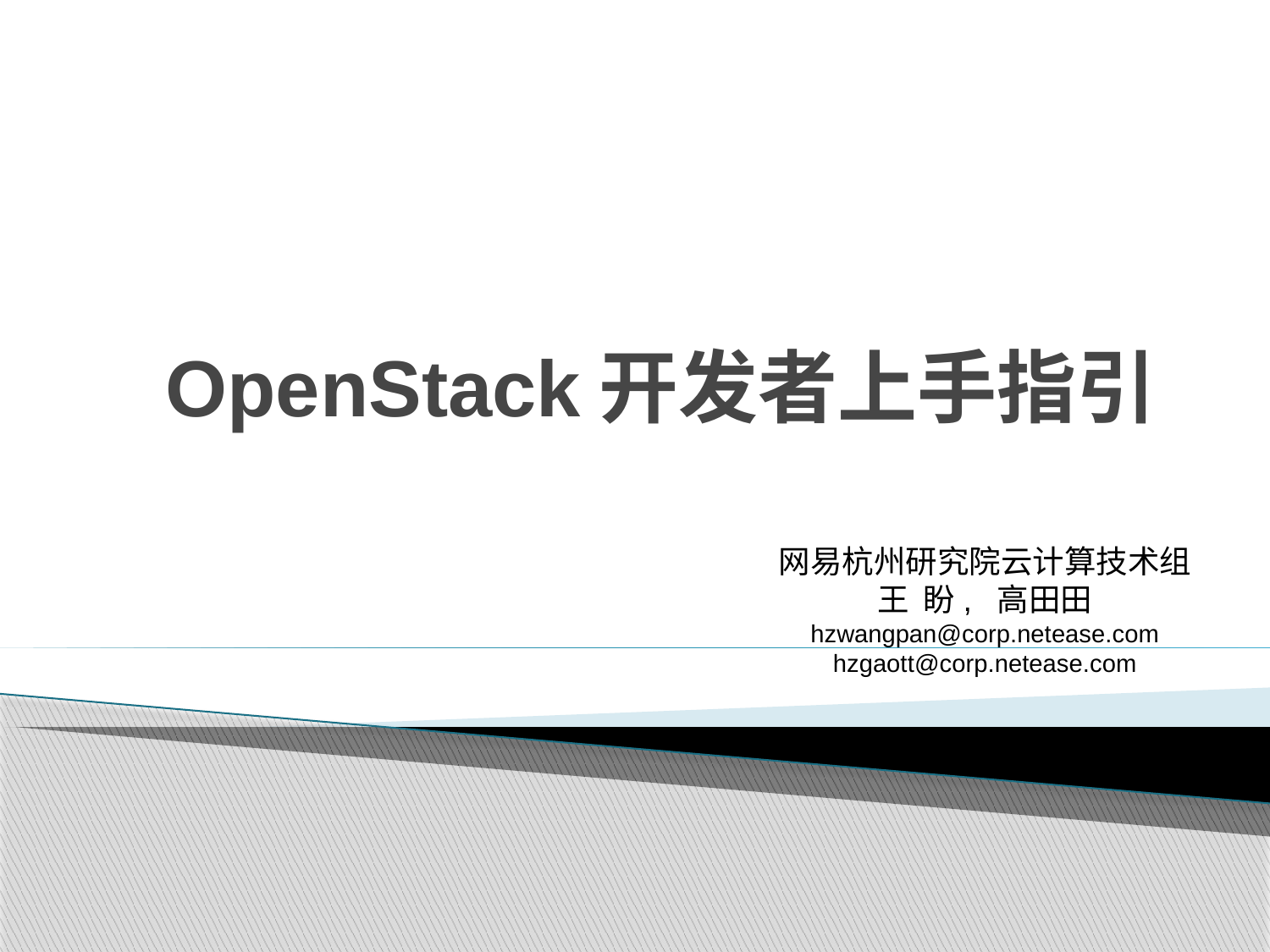

# OpenStack开发者上手指引
网易杭州研究院云计算技术组
王  盼,  高田田
hzwangpan@corp.netease.com
hzgaott@corp.netease.com